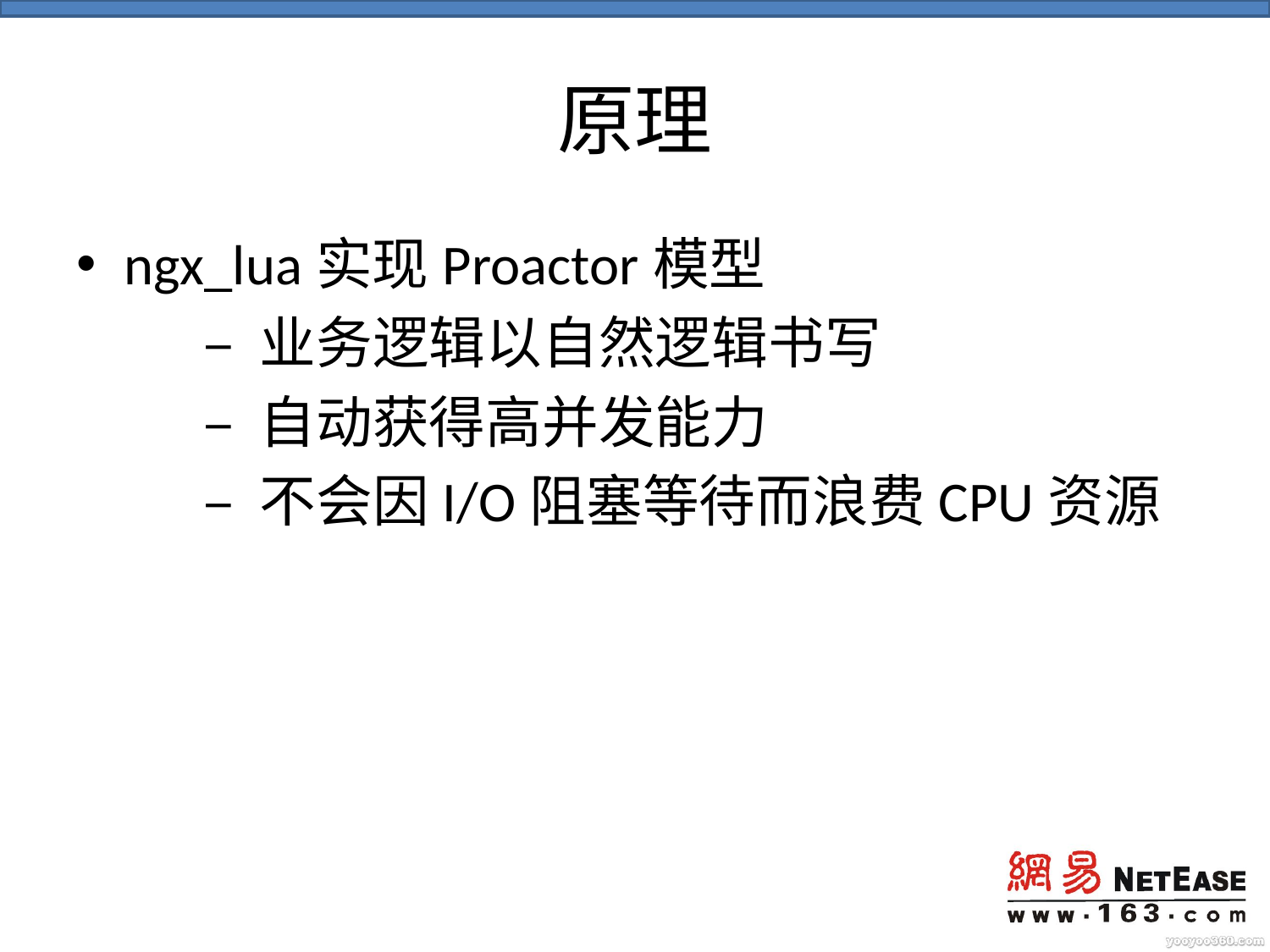

# 原理
ngx_lua实现Proactor模型
	– 业务逻辑以自然逻辑书写
	– 自动获得高并发能力
	– 不会因I/O阻塞等待而浪费CPU资源